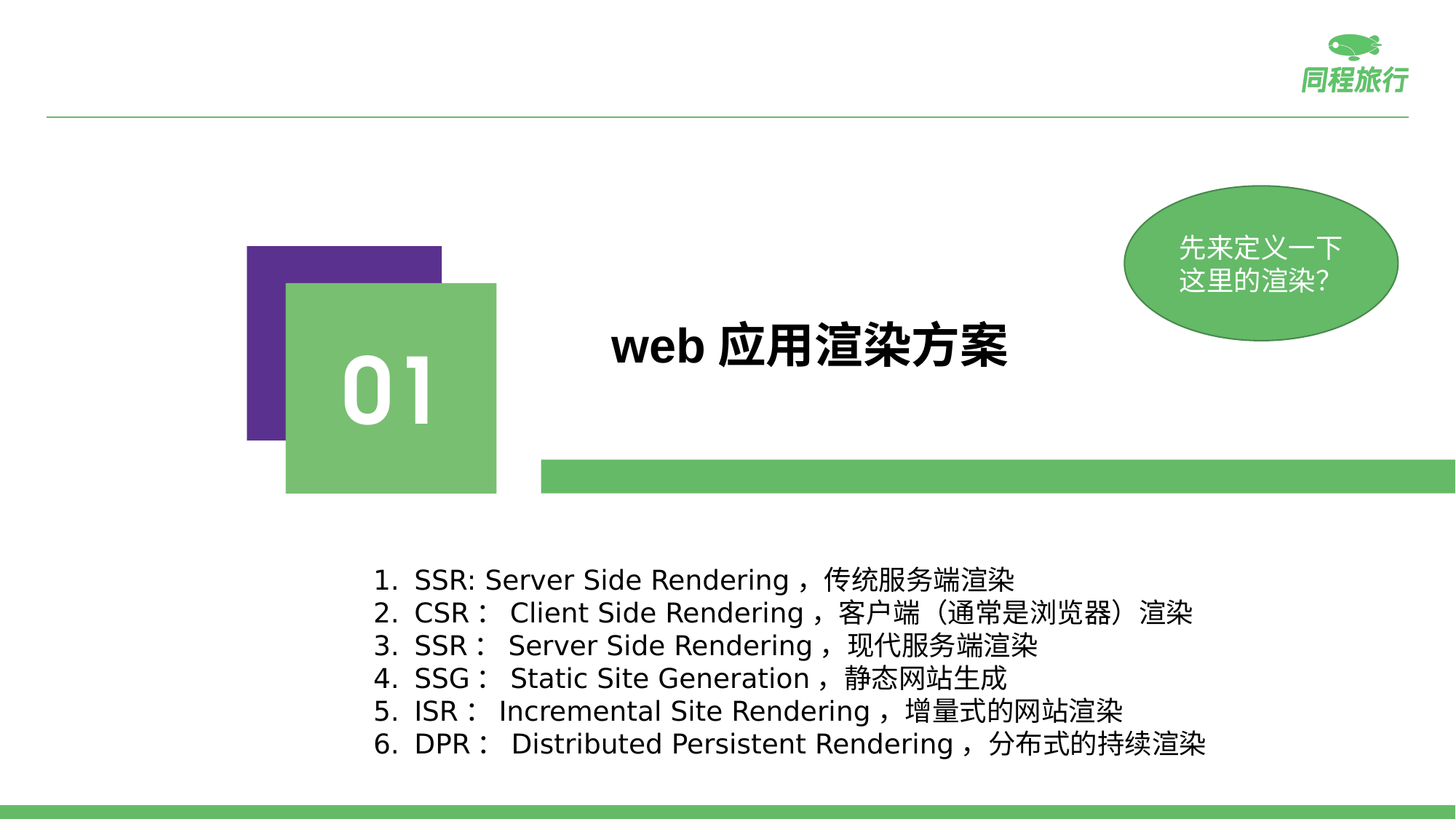

先来定义一下这里的渲染？

web应用渲染方案
01

SSR: Server Side Rendering，传统服务端渲染
CSR：Client Side Rendering，客户端（通常是浏览器）渲染
SSR：Server Side Rendering，现代服务端渲染
SSG：Static Site Generation，静态网站生成
ISR：Incremental Site Rendering，增量式的网站渲染
DPR：Distributed Persistent Rendering，分布式的持续渲染